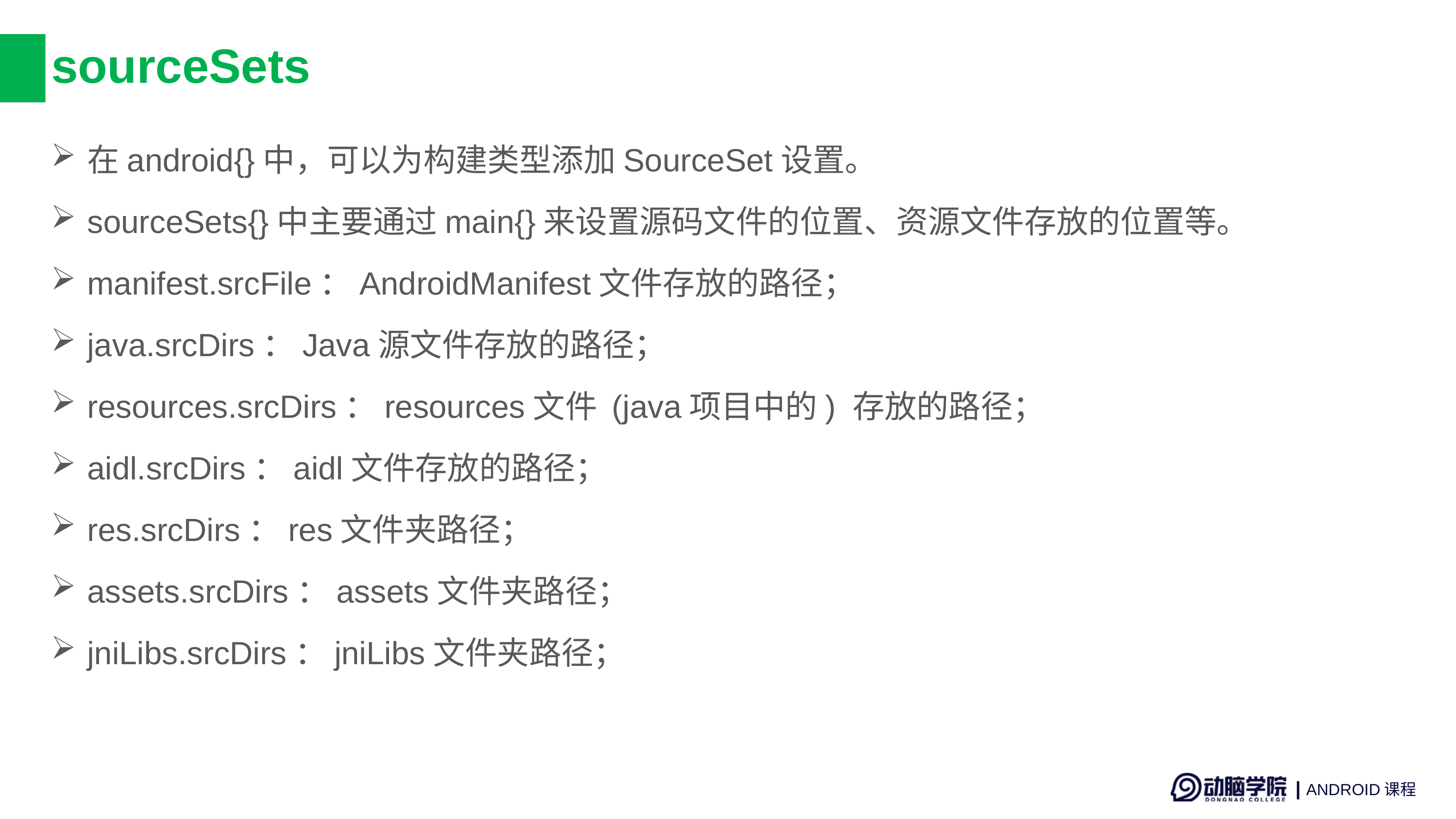

# sourceSets
在android{}中，可以为构建类型添加SourceSet设置。
sourceSets{}中主要通过main{}来设置源码文件的位置、资源文件存放的位置等。
manifest.srcFile：AndroidManifest文件存放的路径；
java.srcDirs：Java源文件存放的路径；
resources.srcDirs：resources文件 (java项目中的) 存放的路径；
aidl.srcDirs：aidl文件存放的路径；
res.srcDirs：res文件夹路径；
assets.srcDirs：assets文件夹路径；
jniLibs.srcDirs：jniLibs文件夹路径；